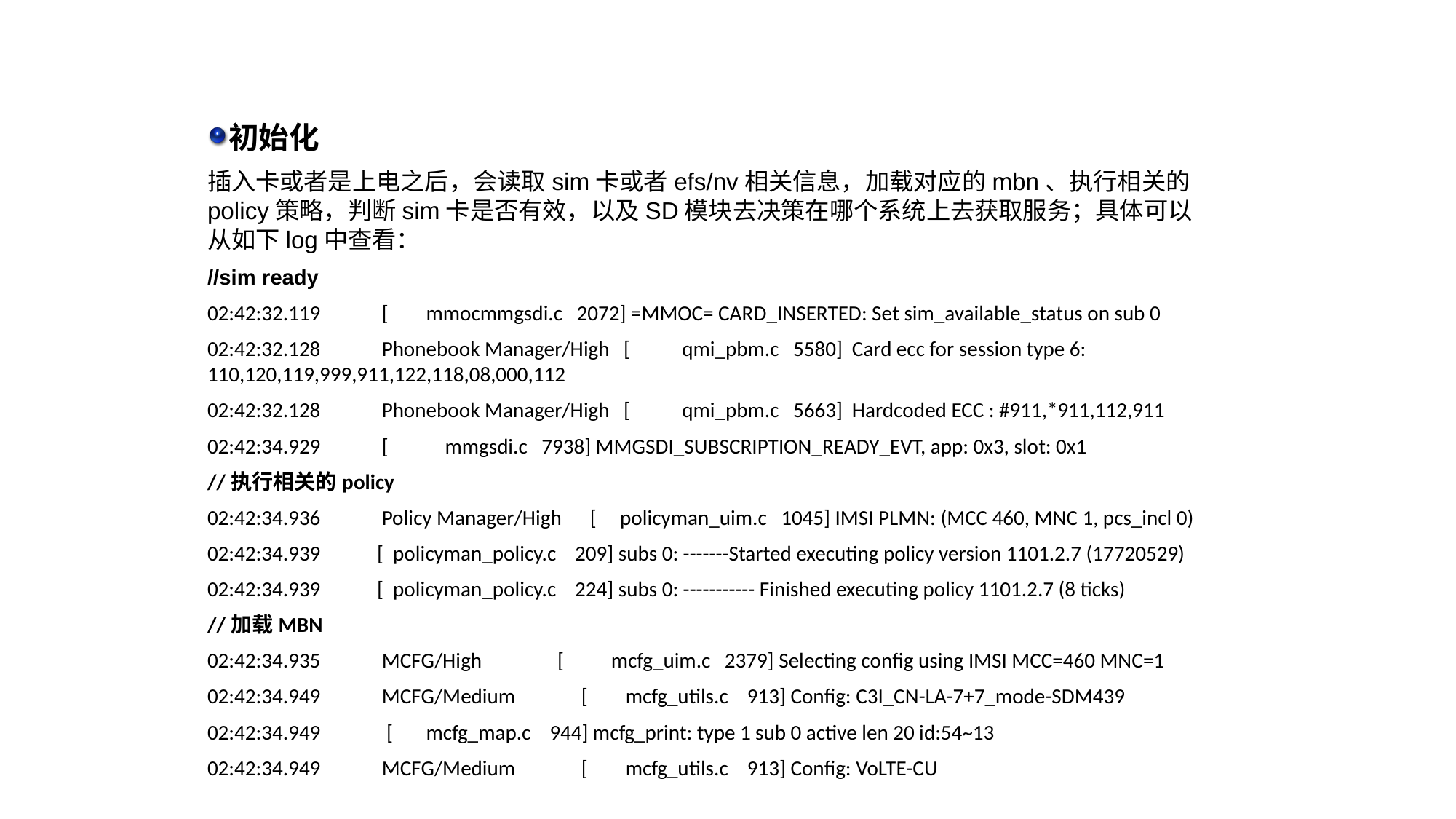

初始化
插入卡或者是上电之后，会读取sim卡或者efs/nv相关信息，加载对应的mbn、执行相关的policy策略，判断sim卡是否有效，以及SD模块去决策在哪个系统上去获取服务；具体可以从如下log中查看：
//sim ready
02:42:32.119             [        mmocmmgsdi.c   2072] =MMOC= CARD_INSERTED: Set sim_available_status on sub 0
02:42:32.128             Phonebook Manager/High   [           qmi_pbm.c   5580]  Card ecc for session type 6: 110,120,119,999,911,122,118,08,000,112
02:42:32.128             Phonebook Manager/High   [           qmi_pbm.c   5663]  Hardcoded ECC : #911,*911,112,911
02:42:34.929             [            mmgsdi.c   7938] MMGSDI_SUBSCRIPTION_READY_EVT, app: 0x3, slot: 0x1
//执行相关的policy
02:42:34.936             Policy Manager/High      [     policyman_uim.c   1045] IMSI PLMN: (MCC 460, MNC 1, pcs_incl 0)
02:42:34.939            [  policyman_policy.c    209] subs 0: -------Started executing policy version 1101.2.7 (17720529)
02:42:34.939            [  policyman_policy.c    224] subs 0: ----------- Finished executing policy 1101.2.7 (8 ticks)
//加载MBN
02:42:34.935             MCFG/High                [          mcfg_uim.c   2379] Selecting config using IMSI MCC=460 MNC=1
02:42:34.949             MCFG/Medium              [        mcfg_utils.c    913] Config: C3I_CN-LA-7+7_mode-SDM439
02:42:34.949              [       mcfg_map.c    944] mcfg_print: type 1 sub 0 active len 20 id:54~13
02:42:34.949             MCFG/Medium              [        mcfg_utils.c    913] Config: VoLTE-CU